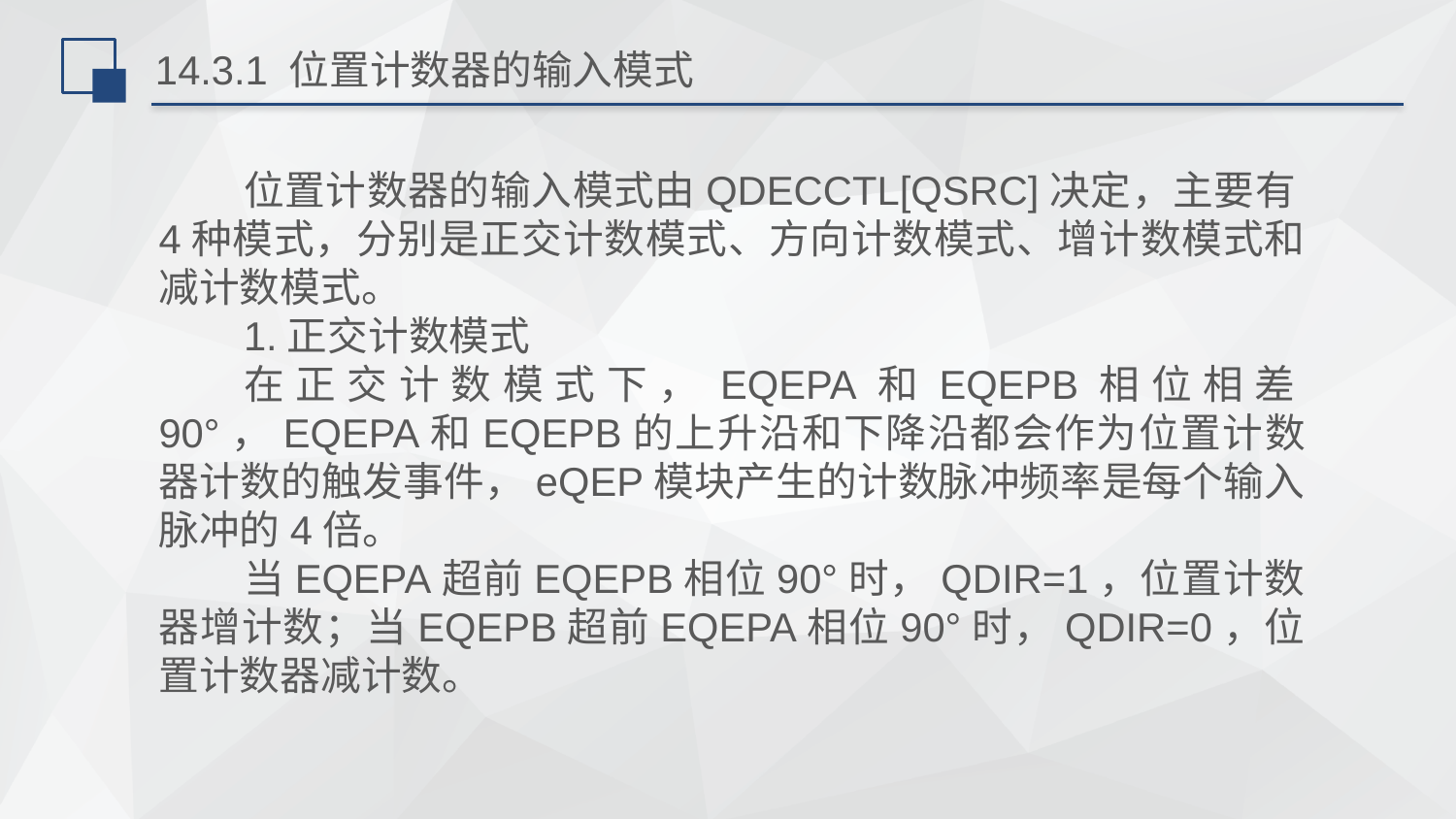

# 14.3.1 位置计数器的输入模式
位置计数器的输入模式由QDECCTL[QSRC]决定，主要有4种模式，分别是正交计数模式、方向计数模式、增计数模式和减计数模式。
1.正交计数模式
在正交计数模式下，EQEPA和EQEPB相位相差90°，EQEPA和EQEPB的上升沿和下降沿都会作为位置计数器计数的触发事件，eQEP模块产生的计数脉冲频率是每个输入脉冲的4倍。
当EQEPA超前EQEPB相位90°时，QDIR=1，位置计数器增计数；当EQEPB超前EQEPA相位90°时，QDIR=0，位置计数器减计数。